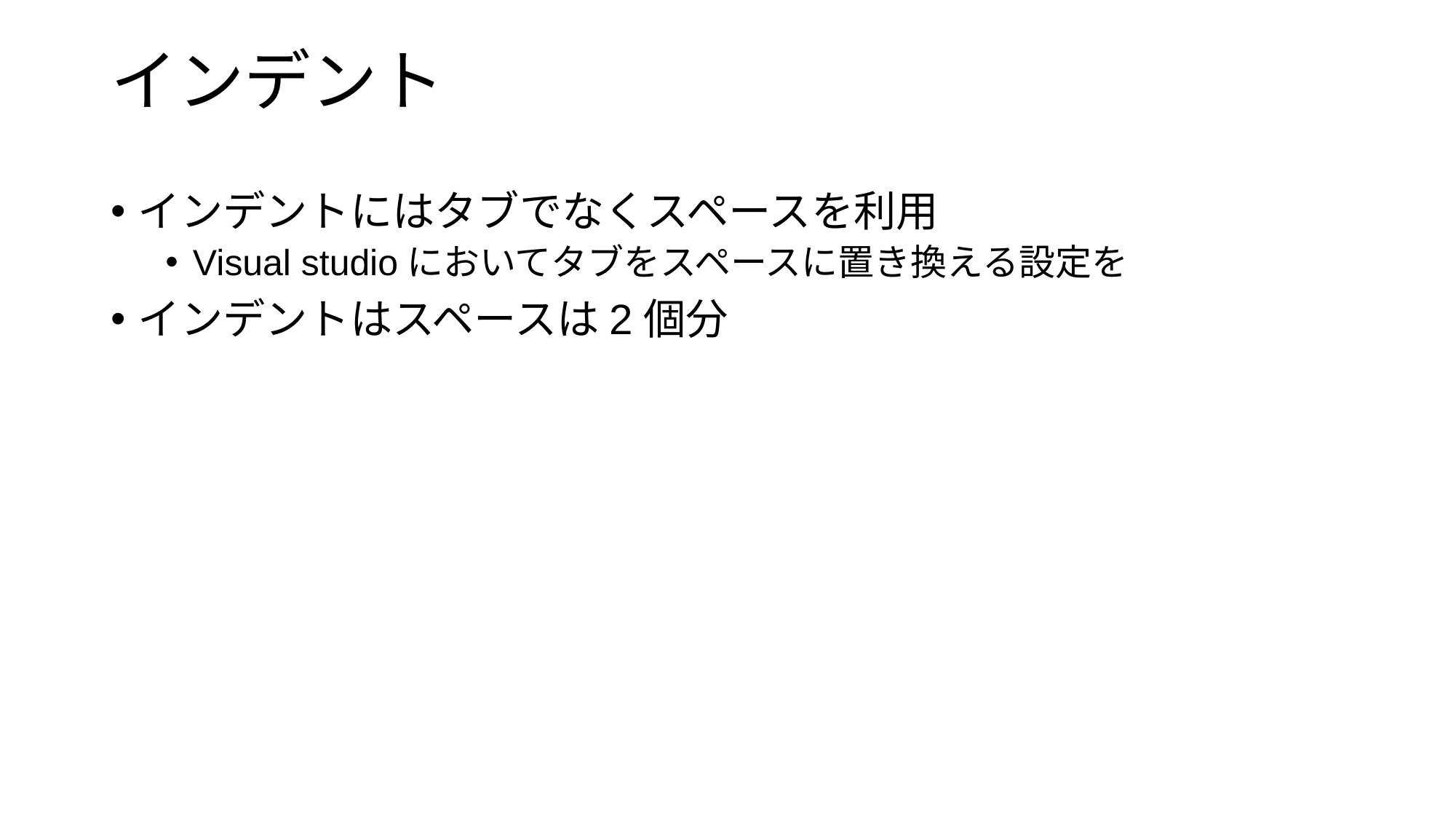

# インデント
インデントにはタブでなくスペースを利用
Visual studioにおいてタブをスペースに置き換える設定を
インデントはスペースは2個分